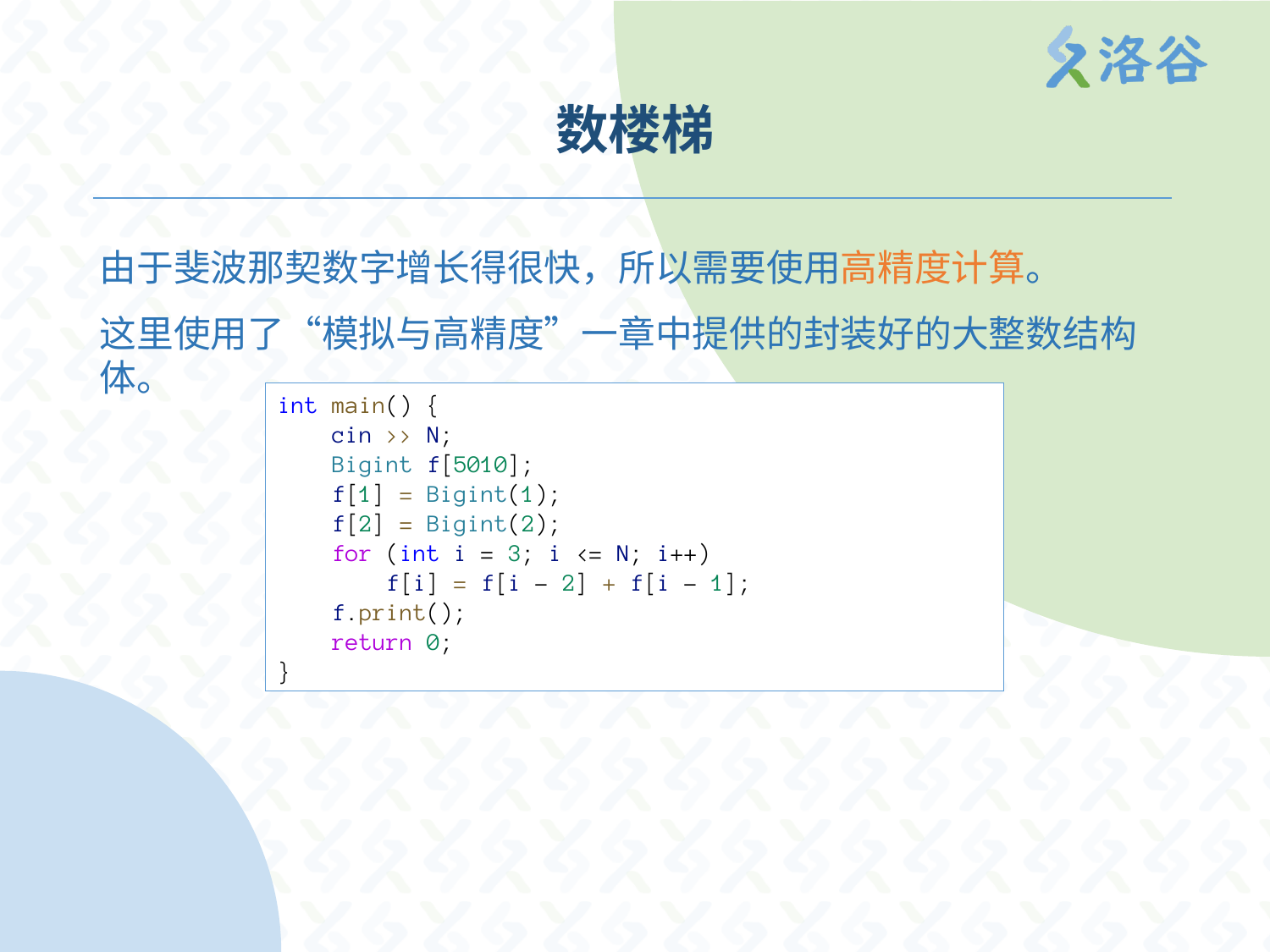

# 数楼梯
由于斐波那契数字增长得很快，所以需要使用高精度计算。
这里使用了“模拟与高精度”一章中提供的封装好的大整数结构体。

int main() {
    cin >> N;
    Bigint f[5010];
    f[1] = Bigint(1);
    f[2] = Bigint(2);
    for (int i = 3; i <= N; i++)
        f[i] = f[i - 2] + f[i - 1];
    f.print();
    return 0;
}